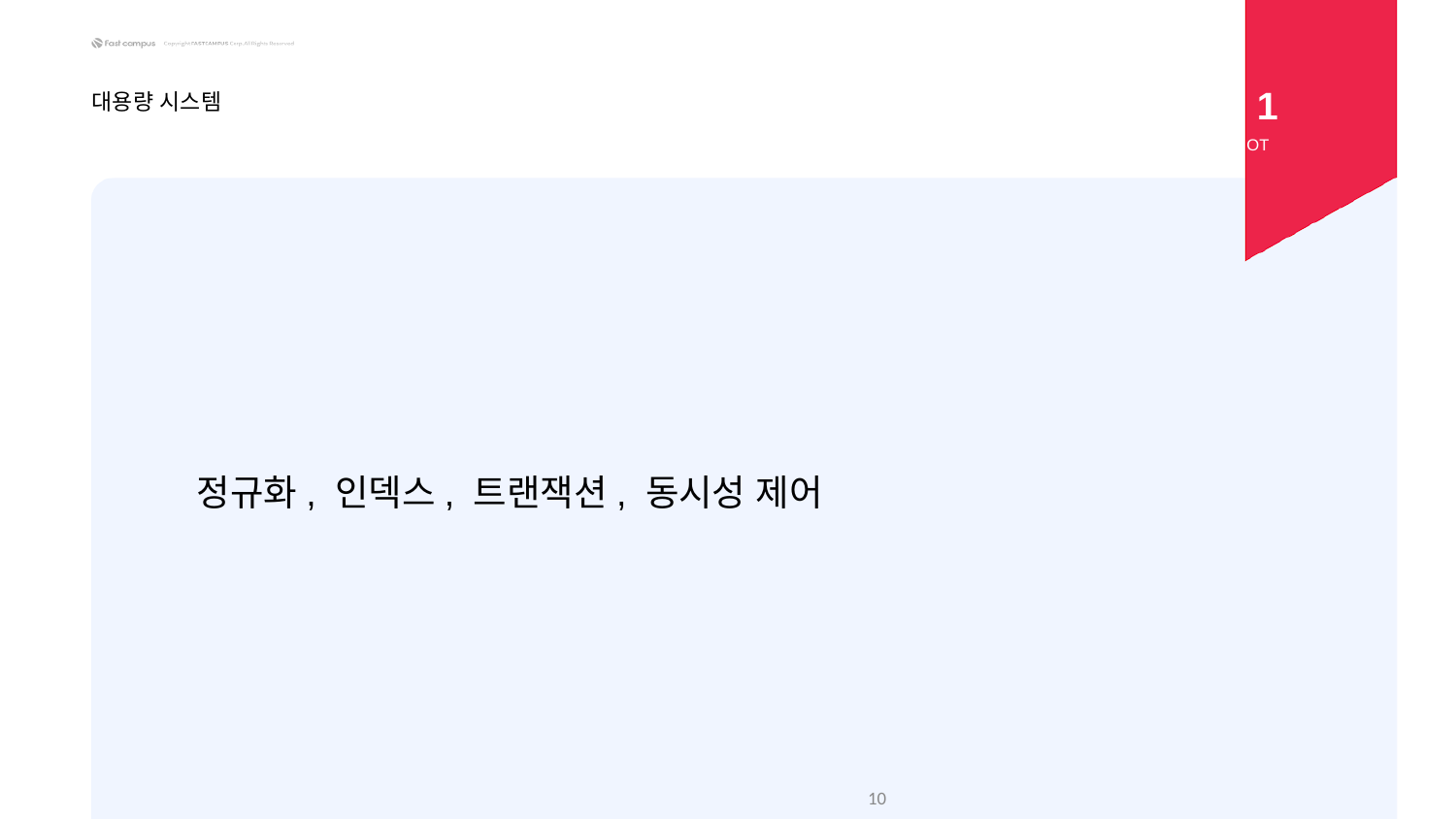

1
대용량 시스템
OT
정규화, 인덱스, 트랜잭션, 동시성 제어
10